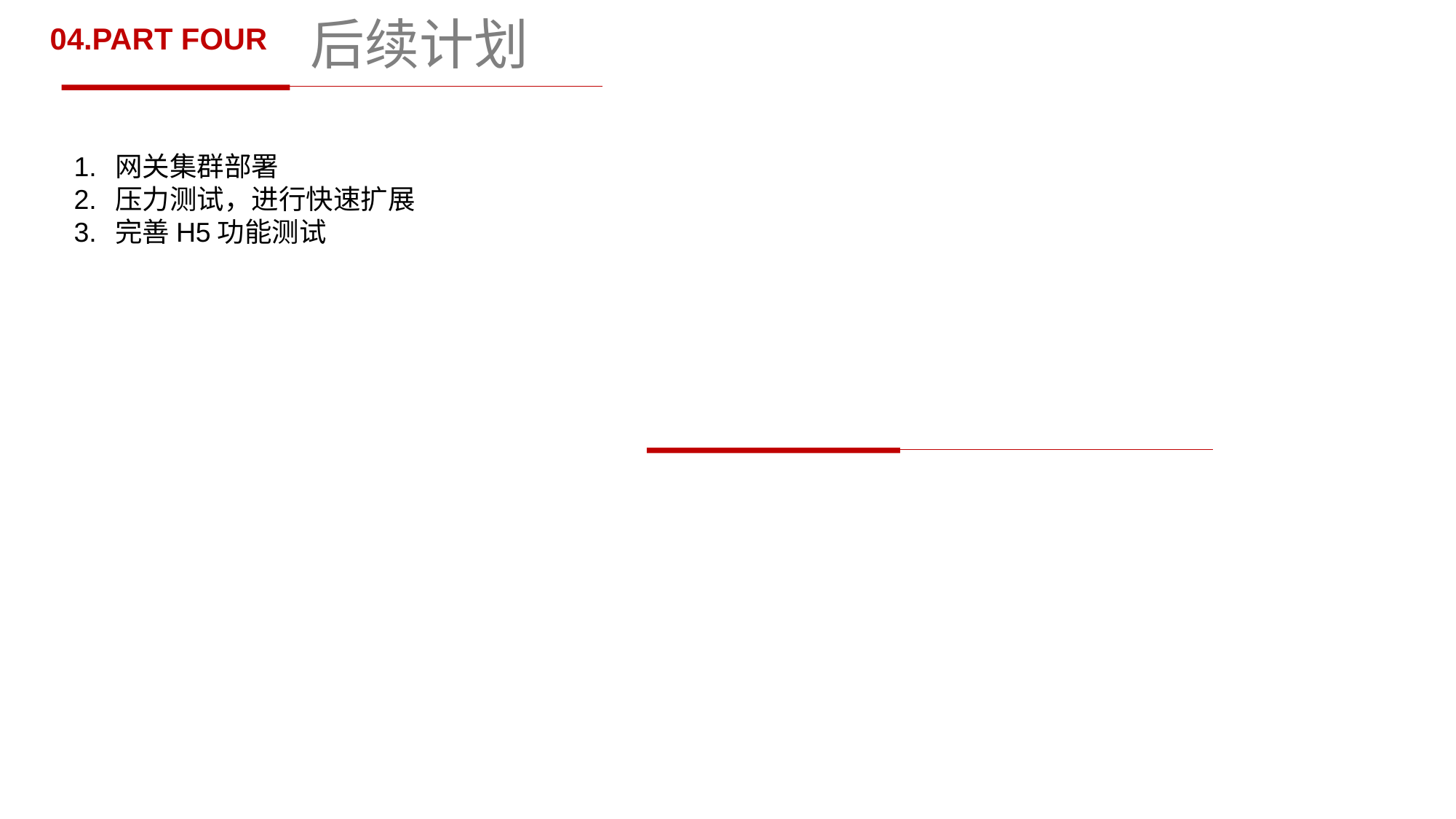

# 后续计划
04.PART FOUR

网关集群部署
压力测试，进行快速扩展
完善H5功能测试